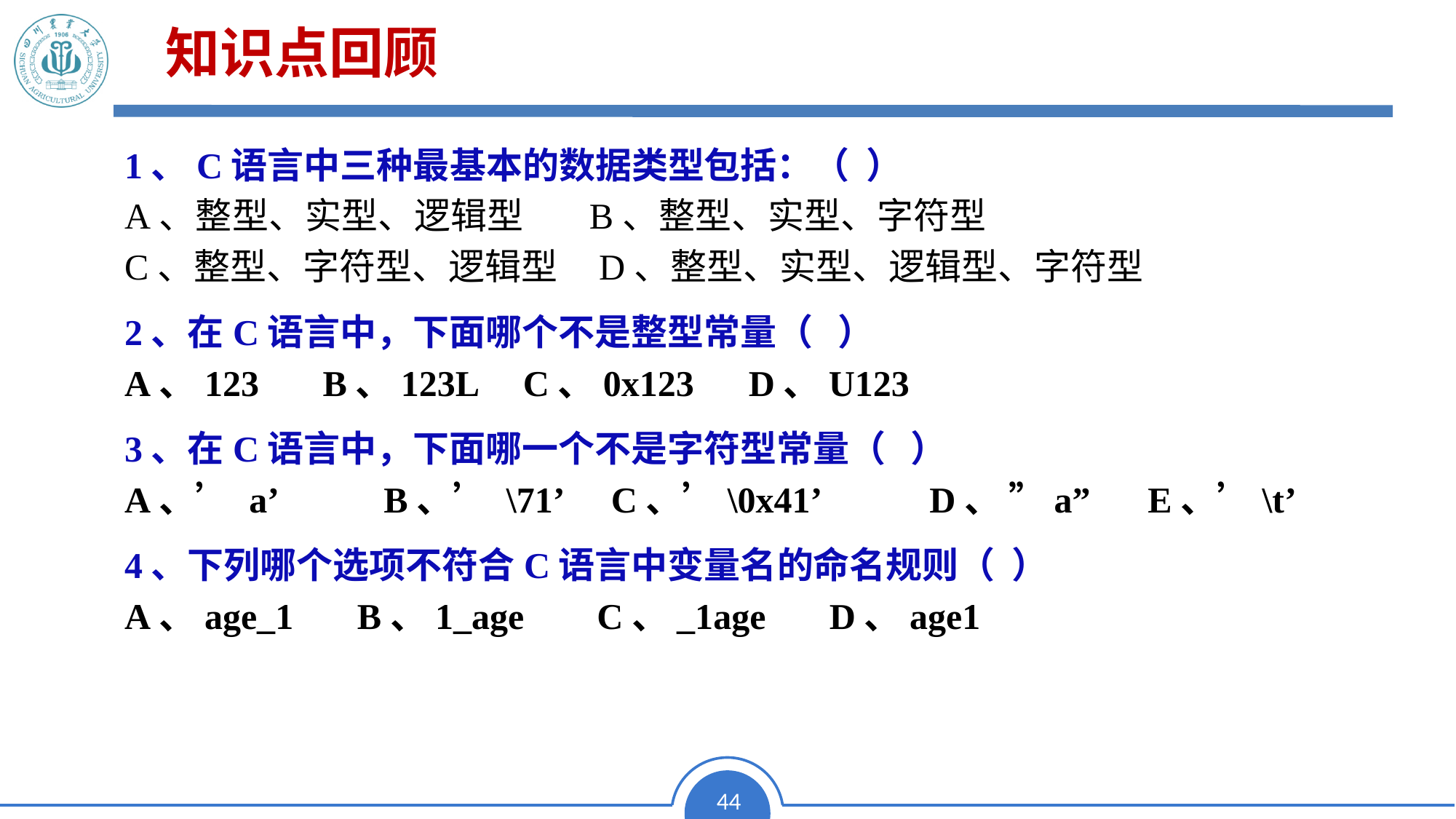

知识点回顾
1、C语言中三种最基本的数据类型包括：（  ）
A、整型、实型、逻辑型       B、整型、实型、字符型
C、整型、字符型、逻辑型    D、整型、实型、逻辑型、字符型
2、在C语言中，下面哪个不是整型常量（   ）
A、123       B、123L     C、0x123      D、U123
3、在C语言中，下面哪一个不是字符型常量（   ）
A、’ a’	B、’ \71’	 C、’\0x41’	D、 ”a”	E、’\t’
4、下列哪个选项不符合C语言中变量名的命名规则（  ）
A、age_1       B、1_age        C、_1age       D、age1